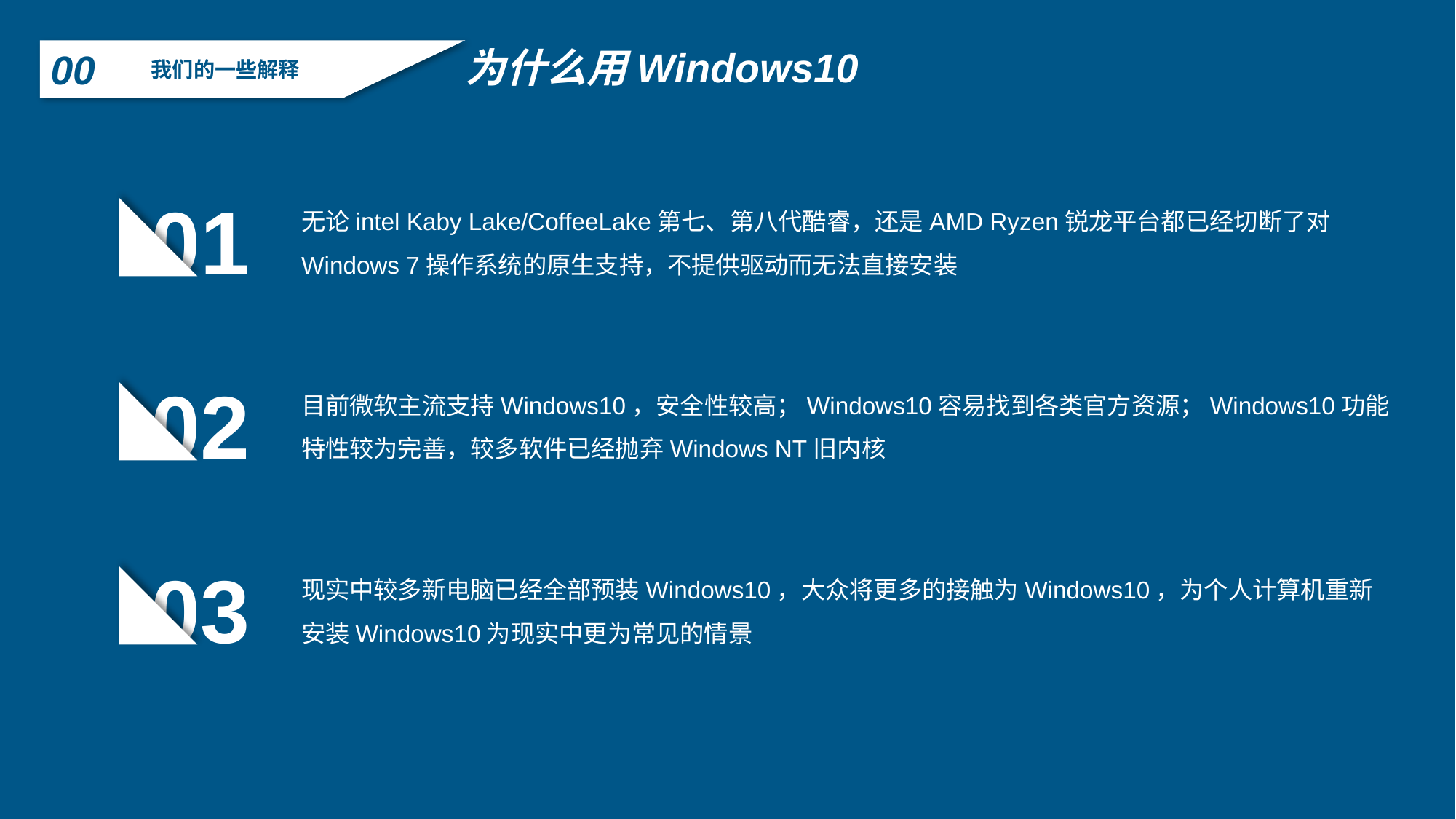

为什么用Windows10
00
我们的一些解释
01

无论intel Kaby Lake/CoffeeLake第七、第八代酷睿，还是AMD Ryzen锐龙平台都已经切断了对Windows 7操作系统的原生支持，不提供驱动而无法直接安装
02

目前微软主流支持Windows10，安全性较高；Windows10容易找到各类官方资源；Windows10功能特性较为完善，较多软件已经抛弃Windows NT旧内核
03

现实中较多新电脑已经全部预装Windows10，大众将更多的接触为Windows10，为个人计算机重新安装Windows10为现实中更为常见的情景